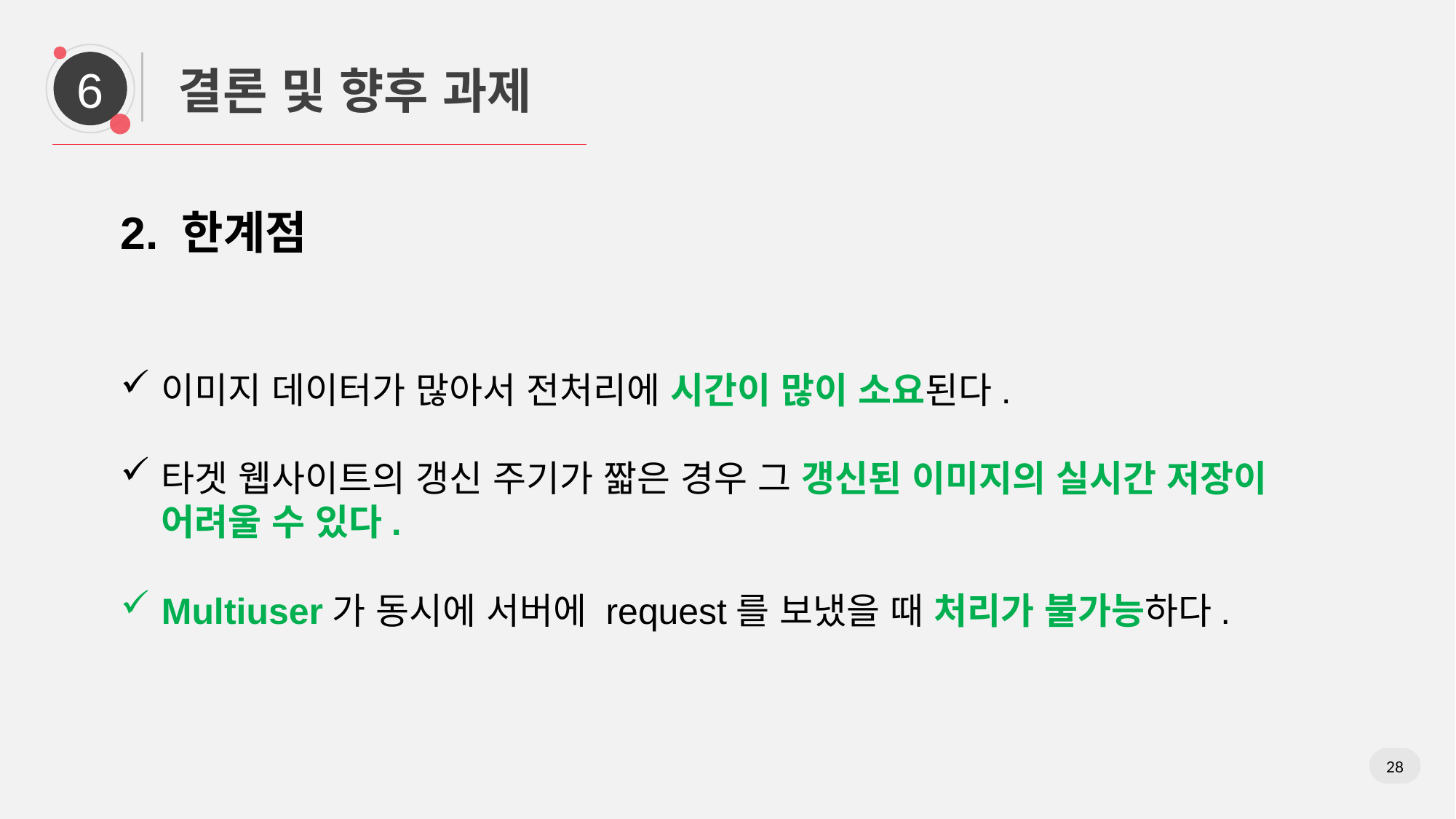

6

결론 및 향후 과제

2. 한계점

이미지 데이터가 많아서 전처리에 시간이 많이 소요된다.

타겟 웹사이트의 갱신 주기가 짧은 경우 그 갱신된 이미지의 실시간 저장이 어려울 수 있다.

Multiuser가 동시에 서버에 request를 보냈을 때 처리가 불가능하다.
28